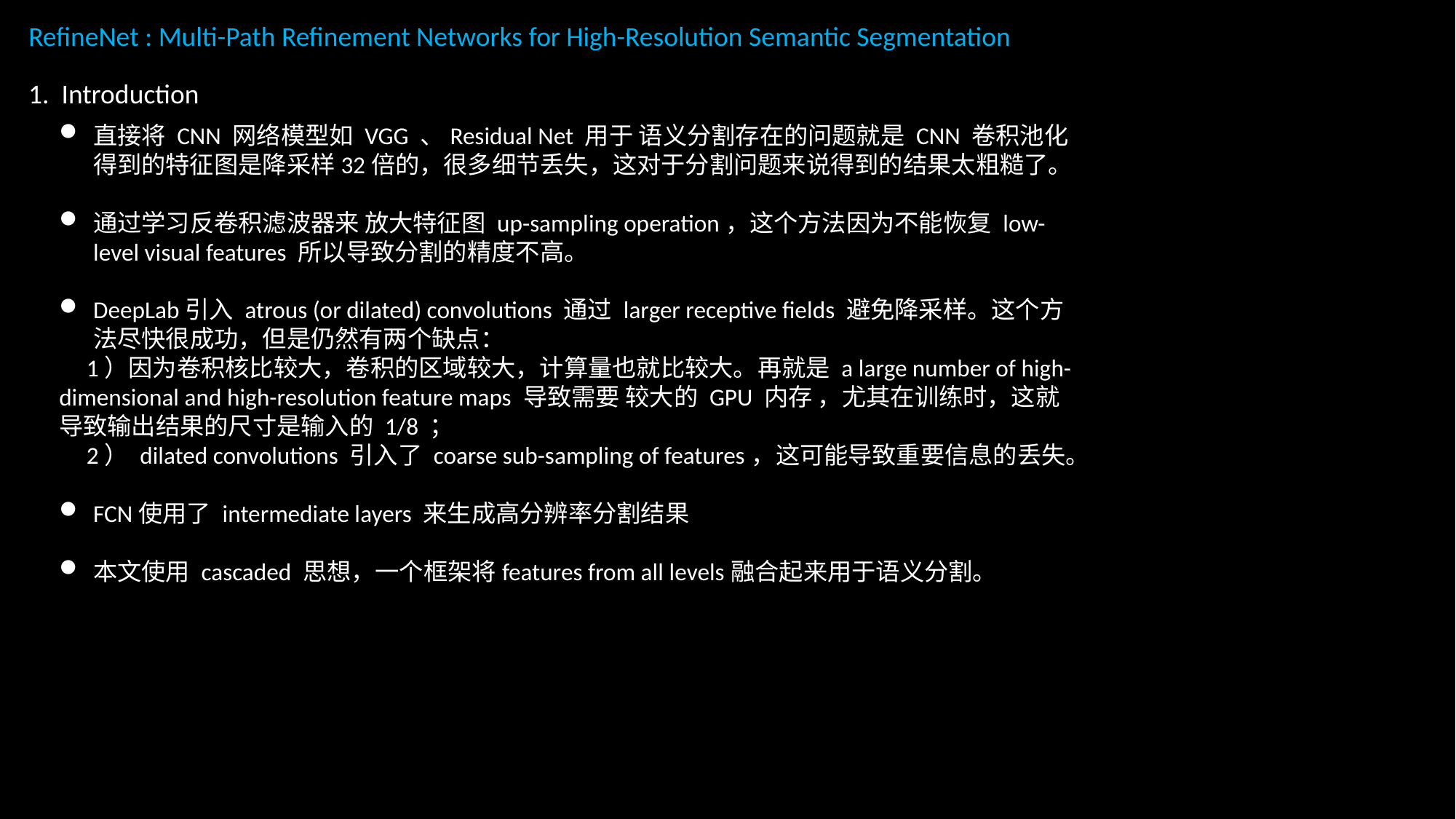

RefineNet : Multi-Path Refinement Networks for High-Resolution Semantic Segmentation
1.  Introduction
直接将 CNN 网络模型如 VGG 、Residual Net 用于 语义分割存在的问题就是 CNN 卷积池化得到的特征图是降采样32倍的，很多细节丢失，这对于分割问题来说得到的结果太粗糙了。

通过学习反卷积滤波器来 放大特征图 up-sampling operation，这个方法因为不能恢复 low-level visual features 所以导致分割的精度不高。

DeepLab引入 atrous (or dilated) convolutions 通过 larger receptive fields 避免降采样。这个方法尽快很成功，但是仍然有两个缺点：
     1）因为卷积核比较大，卷积的区域较大，计算量也就比较大。再就是 a large number of high- dimensional and high-resolution feature maps 导致需要 较大的 GPU 内存 ，尤其在训练时，这就导致输出结果的尺寸是输入的 1/8 ；
     2） dilated convolutions 引入了 coarse sub-sampling of features，这可能导致重要信息的丢失。

FCN使用了 intermediate layers 来生成高分辨率分割结果

本文使用 cascaded 思想，一个框架将features from all levels融合起来用于语义分割。